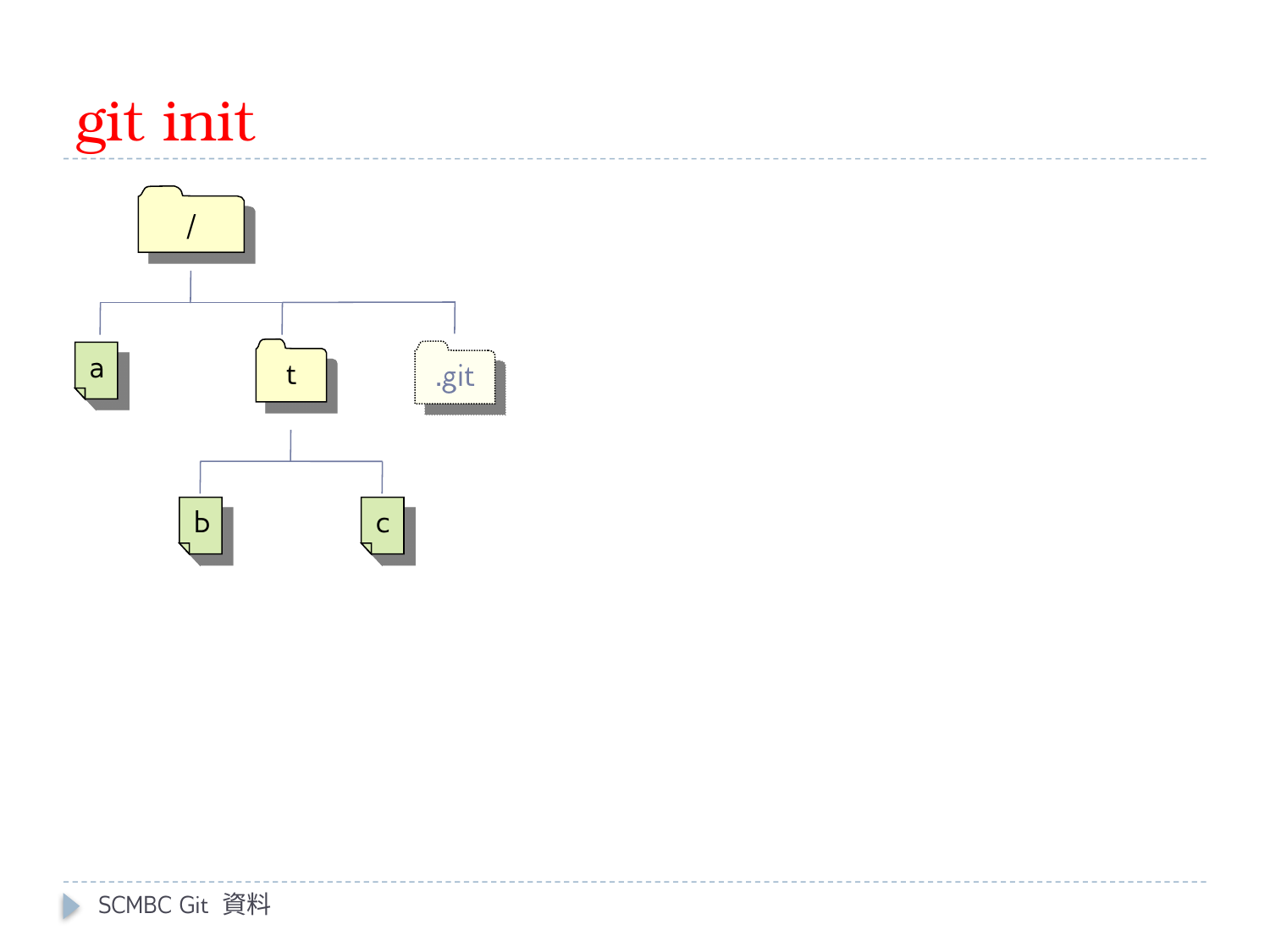

# git init
/
t
a
b
c
.git
SCMBC Git 資料